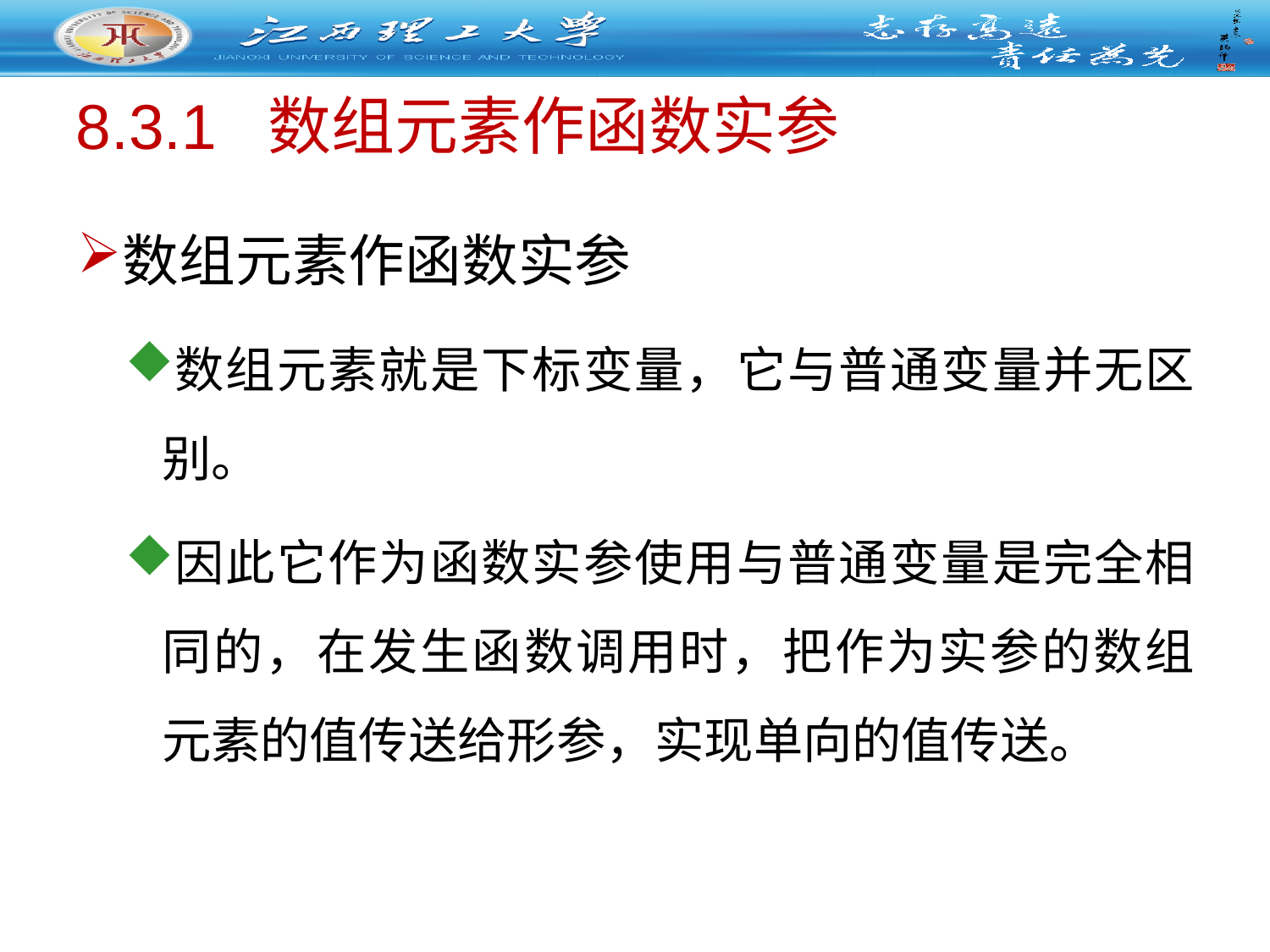

# 8.3.1  数组元素作函数实参
数组元素作函数实参
数组元素就是下标变量，它与普通变量并无区别。
因此它作为函数实参使用与普通变量是完全相同的，在发生函数调用时，把作为实参的数组元素的值传送给形参，实现单向的值传送。